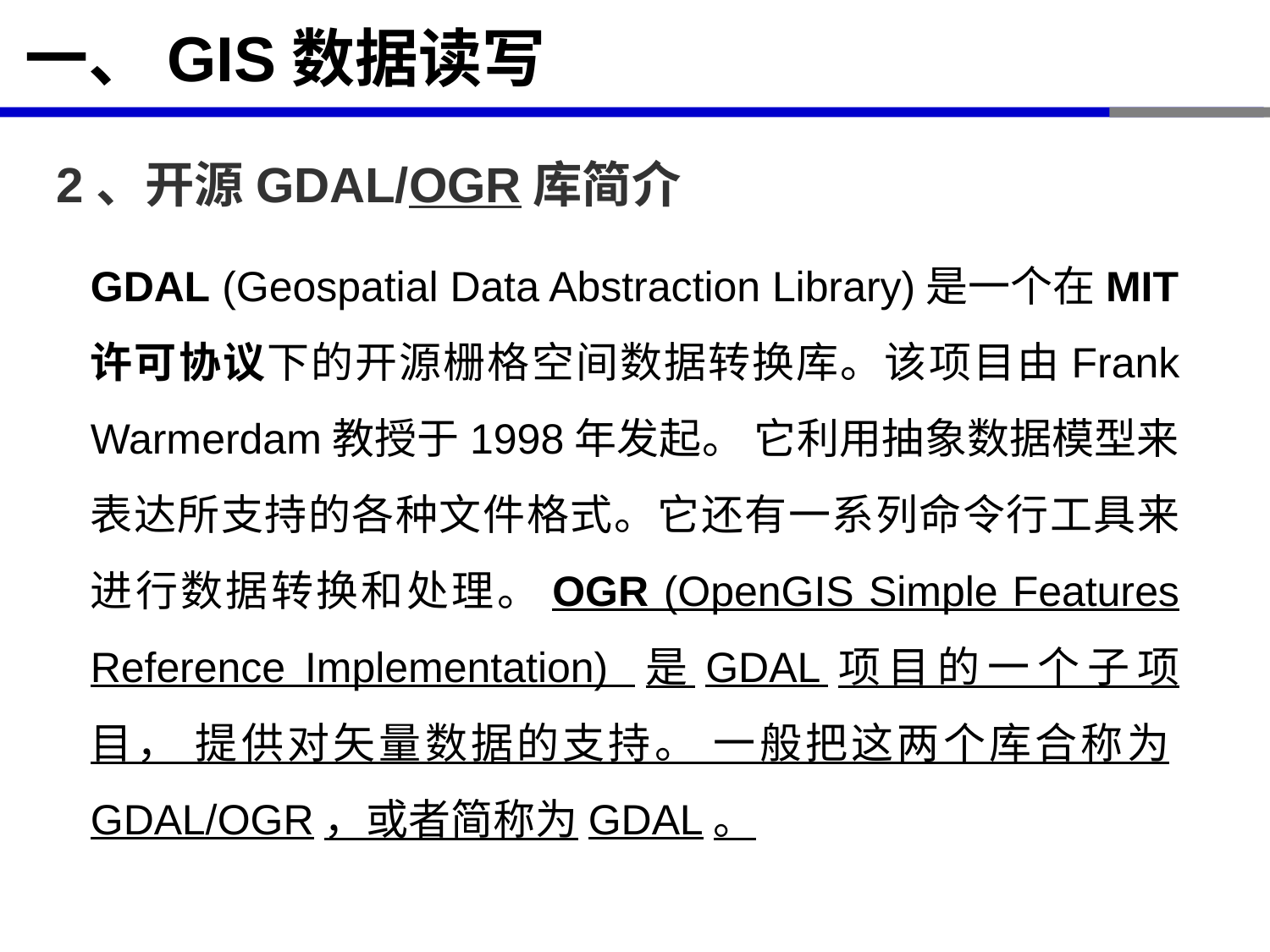

# 一、GIS数据读写
2、开源GDAL/OGR库简介
GDAL (Geospatial Data Abstraction Library)是一个在MIT许可协议下的开源栅格空间数据转换库。该项目由Frank Warmerdam教授于1998年发起。 它利用抽象数据模型来表达所支持的各种文件格式。它还有一系列命令行工具来进行数据转换和处理。OGR (OpenGIS Simple Features Reference Implementation) 是GDAL项目的一个子项目， 提供对矢量数据的支持。 一般把这两个库合称为GDAL/OGR，或者简称为GDAL。